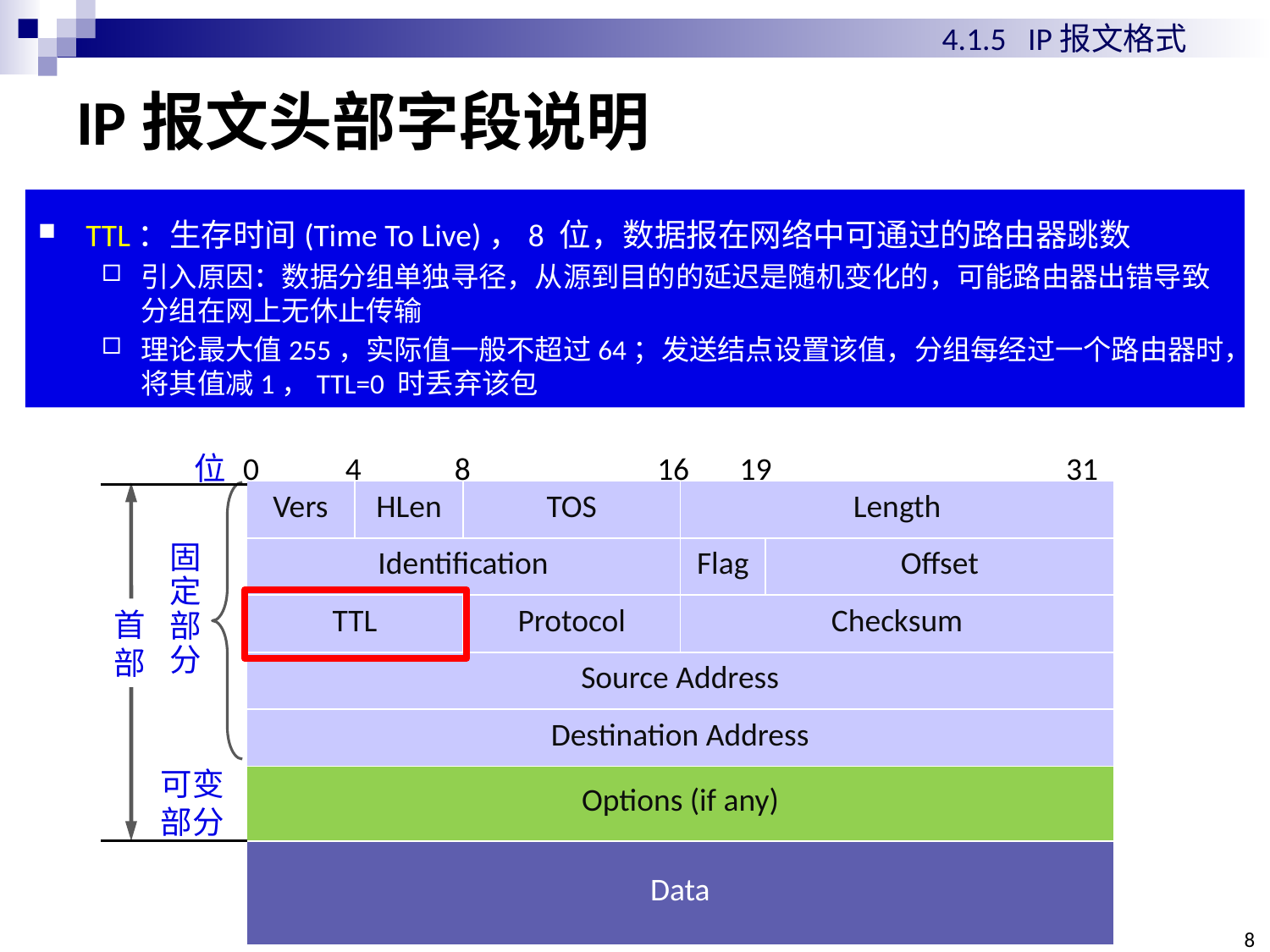

4.1.5   IP报文格式
# IP报文头部字段说明
TTL：生存时间(Time To Live)，8 位，数据报在网络中可通过的路由器跳数
引入原因：数据分组单独寻径，从源到目的的延迟是随机变化的，可能路由器出错导致分组在网上无休止传输
理论最大值255，实际值一般不超过64；发送结点设置该值，分组每经过一个路由器时，将其值减1，TTL=0 时丢弃该包
位
0            4             8                          16       19                                         31
| Vers | HLen | TOS | Length |  |
| --- | --- | --- | --- | --- |
| Identification |  |  | Flag | Offset |
| TTL |  | Protocol | Checksum |  |
| Source Address |  |  |  |  |
| Destination Address |  |  |  |  |
| Options (if any) |  |  |  |  |
| Data |  |  |  |  |

首
部
固
定
部
分

可变
部分
8